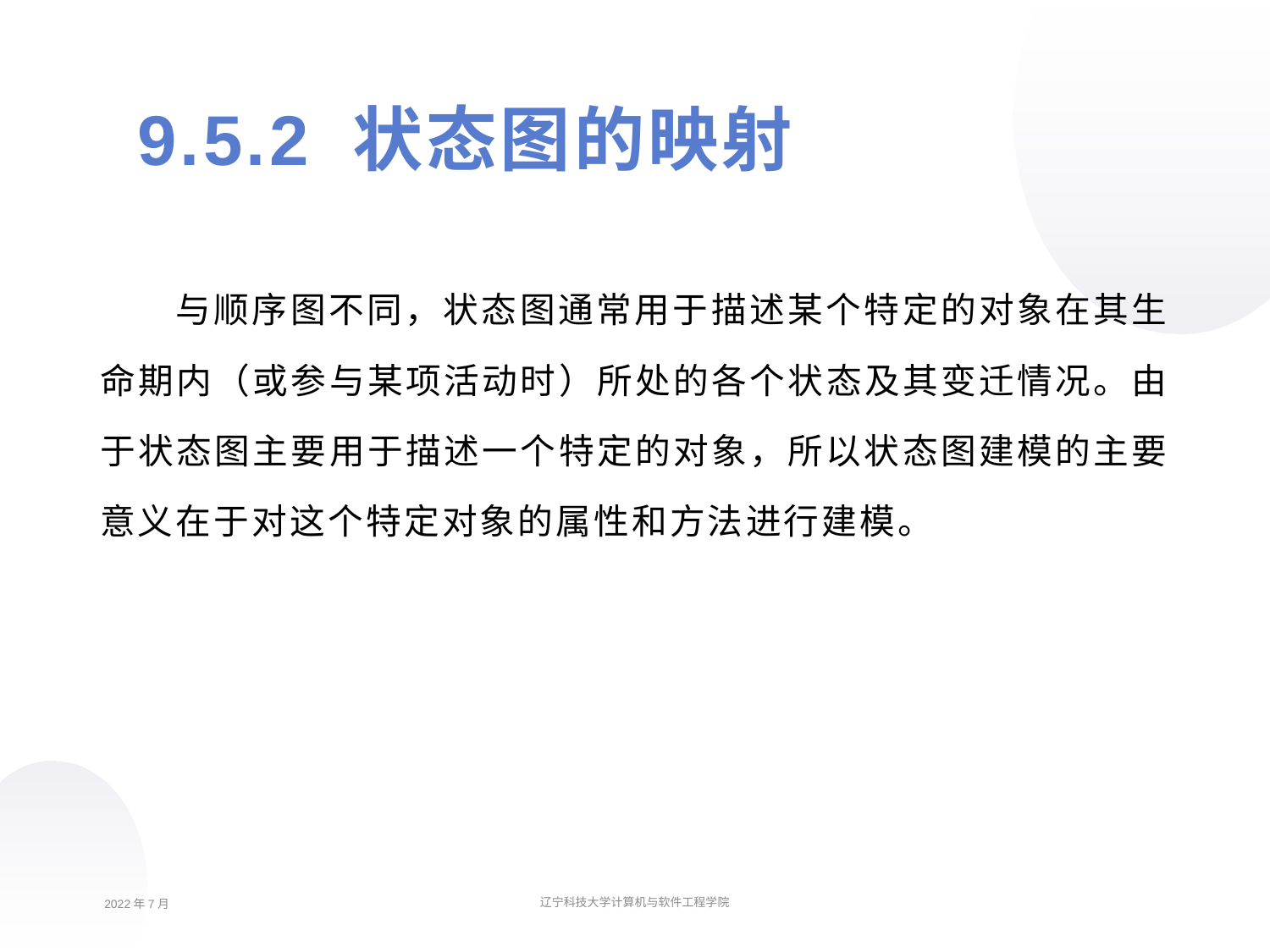

9.5.2 状态图的映射
与顺序图不同，状态图通常用于描述某个特定的对象在其生命期内（或参与某项活动时）所处的各个状态及其变迁情况。由于状态图主要用于描述一个特定的对象，所以状态图建模的主要意义在于对这个特定对象的属性和方法进行建模。

2022年7月
辽宁科技大学计算机与软件工程学院
92